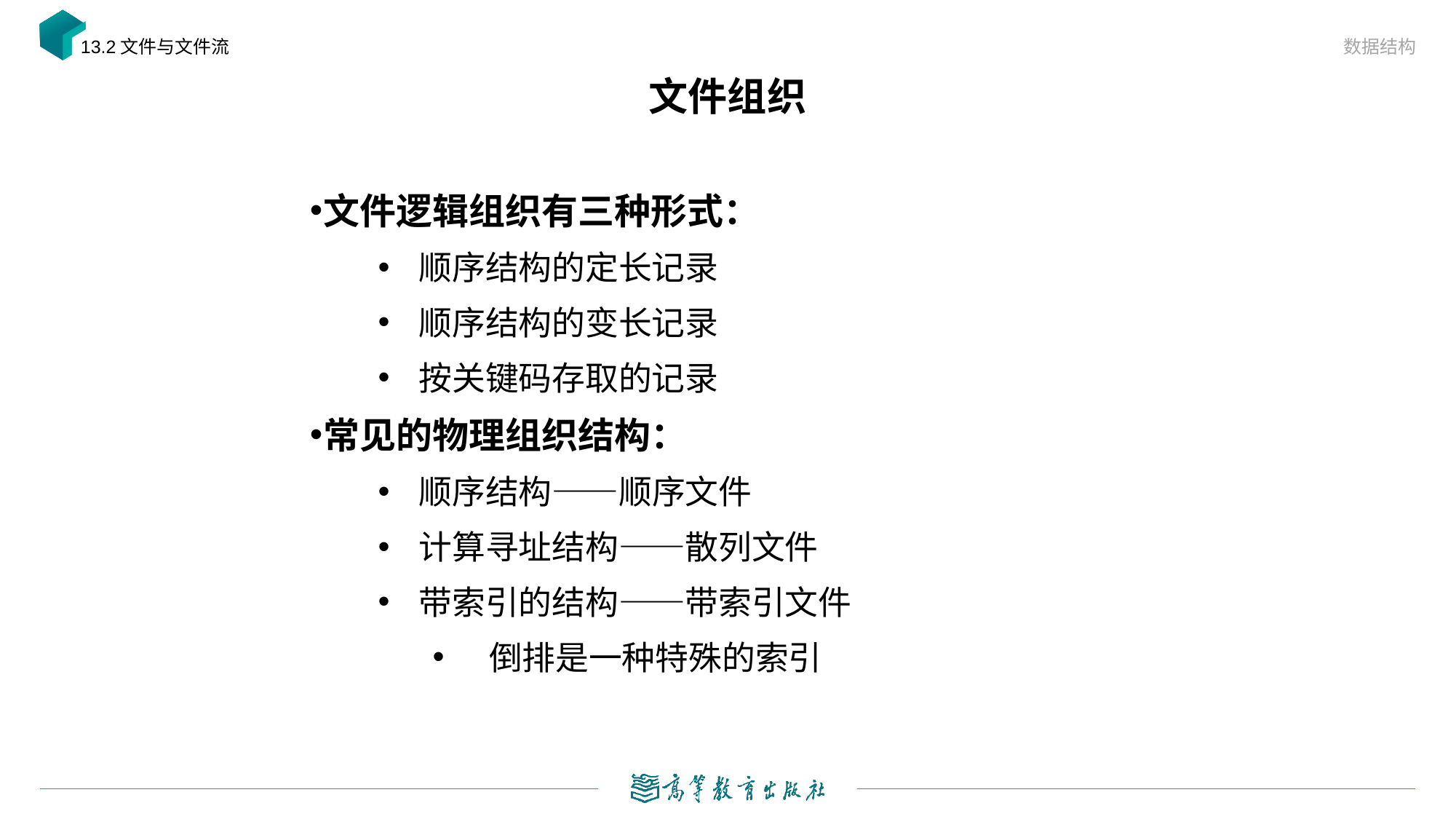

数据结构
13.2文件与文件流
# 文件组织
文件逻辑组织有三种形式：
顺序结构的定长记录
顺序结构的变长记录
按关键码存取的记录
常见的物理组织结构：
顺序结构——顺序文件
计算寻址结构——散列文件
带索引的结构——带索引文件
 倒排是一种特殊的索引